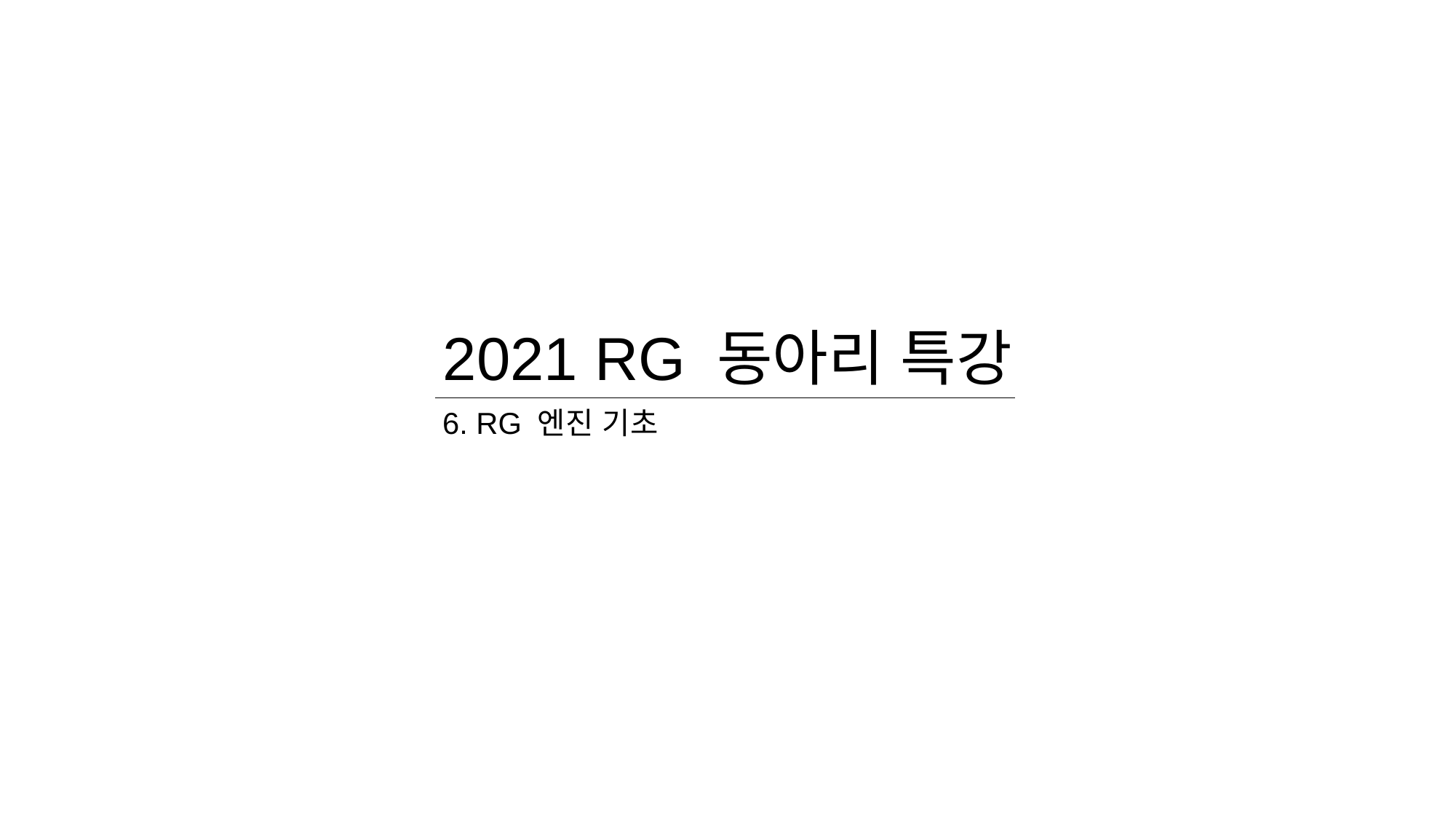

2021 RG 동아리 특강
6. RG 엔진 기초